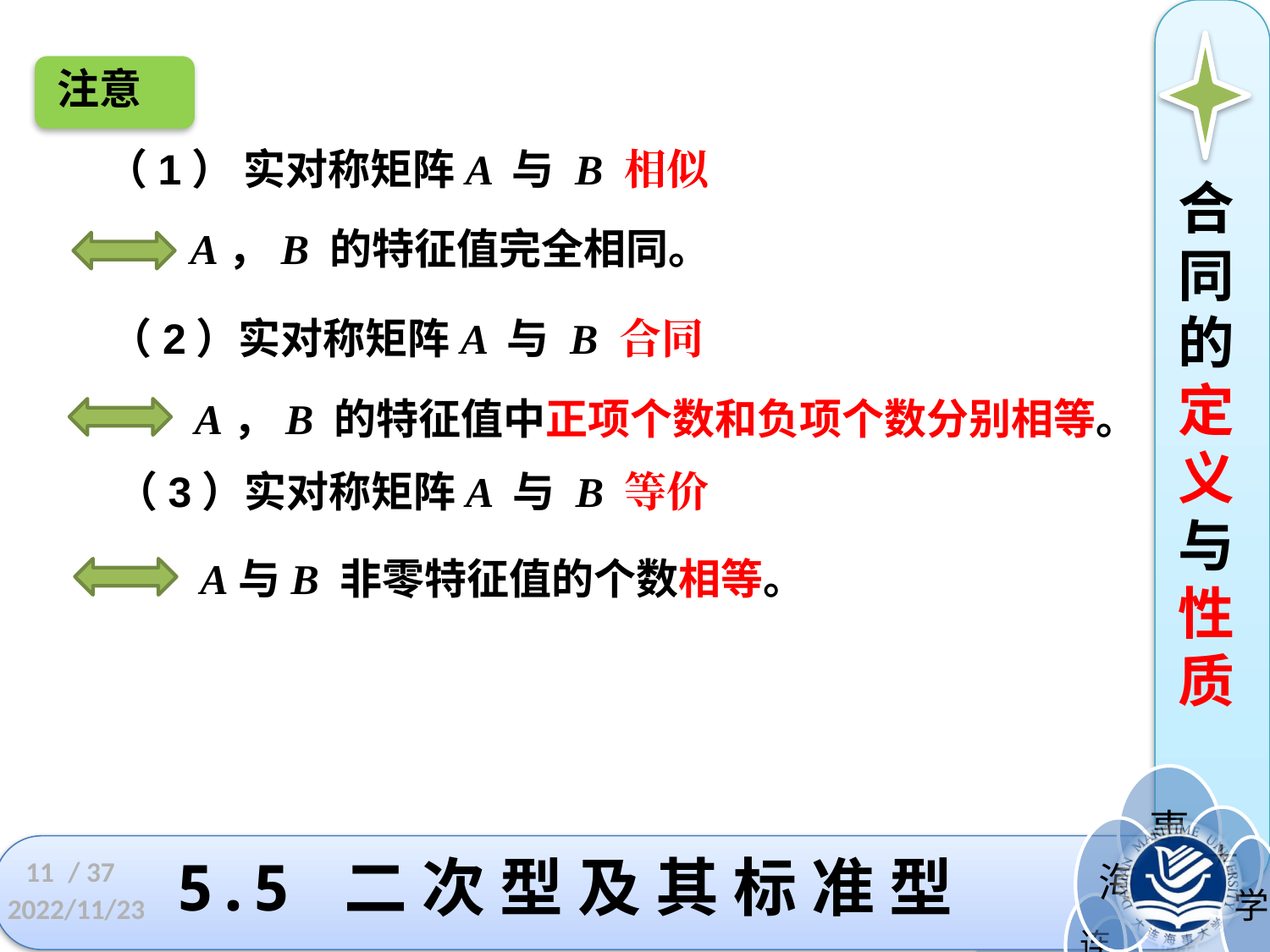

注意
（1） 实对称矩阵A 与 B 相似
合同的定义与性质

A，B 的特征值完全相同。

（2）实对称矩阵A 与 B 合同
A，B 的特征值中正项个数和负项个数分别相等。

（3）实对称矩阵A 与 B 等价
A与B 非零特征值的个数相等。

11
# 5.5 二 次 型 及 其 标 准 型
/ 37
2022/11/23